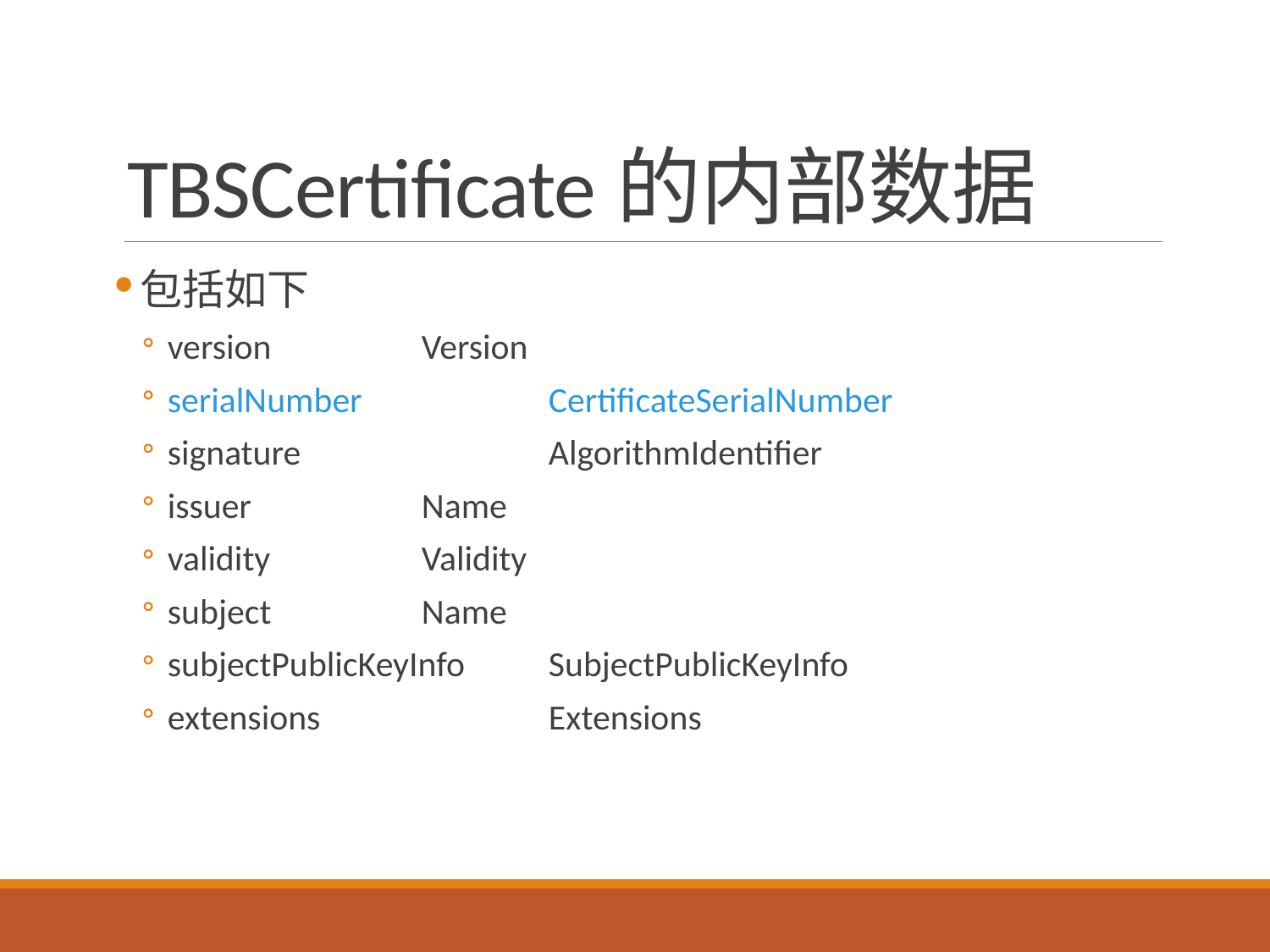

# TBSCertificate的内部数据
包括如下
version		Version
serialNumber		CertificateSerialNumber
signature 		AlgorithmIdentifier
issuer		Name
validity		Validity
subject		Name
subjectPublicKeyInfo	SubjectPublicKeyInfo
extensions		Extensions
22